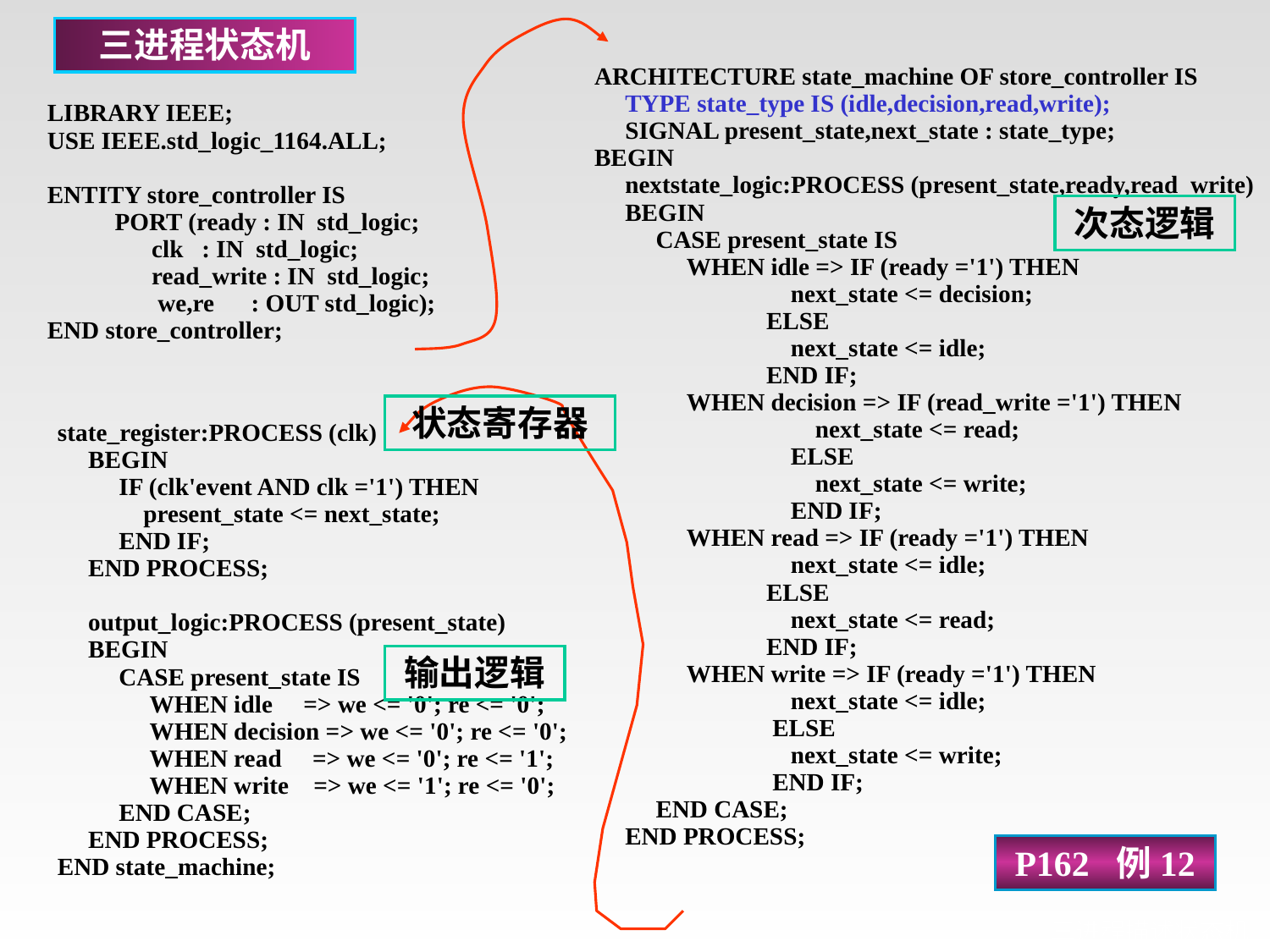

三进程状态机

ARCHITECTURE state_machine OF store_controller IS
     TYPE state_type IS (idle,decision,read,write);
     SIGNAL present_state,next_state : state_type;
BEGIN
     nextstate_logic:PROCESS (present_state,ready,read_write)
     BEGIN
          CASE present_state IS
               WHEN idle => IF (ready ='1') THEN
                                next_state <= decision;
                            ELSE
                                next_state <= idle;
                            END IF;
               WHEN decision => IF (read_write ='1') THEN
                                    next_state <= read;
                                ELSE
                                    next_state <= write;
                                END IF;
               WHEN read => IF (ready ='1') THEN
                                next_state <= idle;
                            ELSE
                                next_state <= read;
                            END IF;
               WHEN write => IF (ready ='1') THEN
                                next_state <= idle;
                             ELSE
                                next_state <= write;
                             END IF;
          END CASE;
     END PROCESS;
LIBRARY IEEE;
USE IEEE.std_logic_1164.ALL;

ENTITY store_controller IS
           PORT (ready : IN  std_logic;
                 clk   : IN  std_logic;
                 read_write : IN  std_logic;
                  we,re      : OUT std_logic);
END store_controller;

次态逻辑

state_register:PROCESS (clk)
     BEGIN
          IF (clk'event AND clk ='1') THEN
              present_state <= next_state;
          END IF;
     END PROCESS;

     output_logic:PROCESS (present_state)
     BEGIN
          CASE present_state IS
               WHEN idle     => we <= '0'; re <= '0';
               WHEN decision => we <= '0'; re <= '0';
               WHEN read     => we <= '0'; re <= '1';
               WHEN write    => we <= '1'; re <= '0';
          END CASE;
     END PROCESS;
END state_machine;

状态寄存器
输出逻辑
P162  例12
# 三进程描述状态机